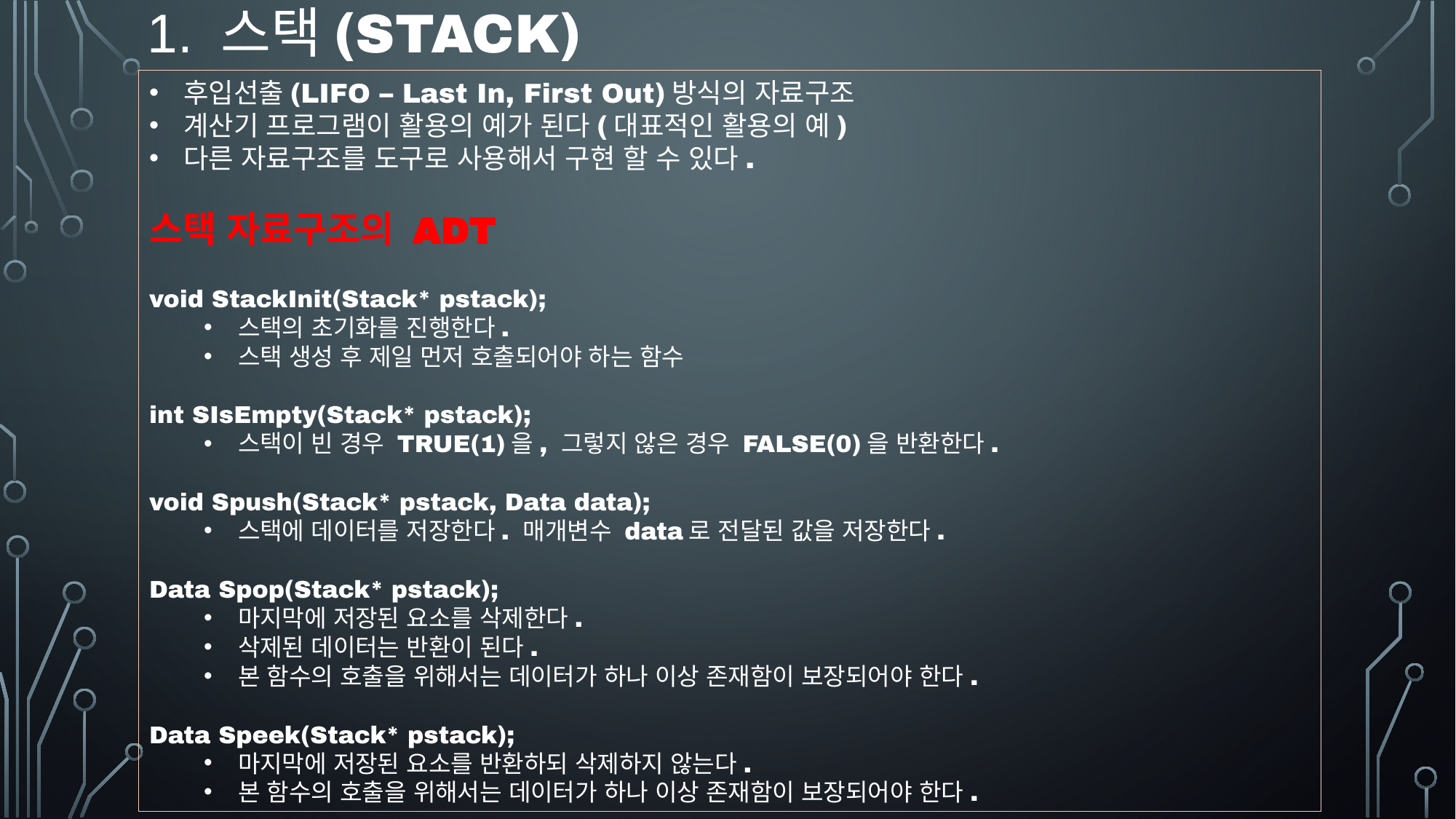

# 1. 스택(Stack)
후입선출(LIFO – Last In, First Out)방식의 자료구조
계산기 프로그램이 활용의 예가 된다(대표적인 활용의 예)
다른 자료구조를 도구로 사용해서 구현 할 수 있다.

스택 자료구조의 ADT

void StackInit(Stack* pstack);
스택의 초기화를 진행한다.
스택 생성 후 제일 먼저 호출되어야 하는 함수

int SIsEmpty(Stack* pstack);
스택이 빈 경우 TRUE(1)을, 그렇지 않은 경우 FALSE(0)을 반환한다.

void Spush(Stack* pstack, Data data);
스택에 데이터를 저장한다. 매개변수 data로 전달된 값을 저장한다.

Data Spop(Stack* pstack);
마지막에 저장된 요소를 삭제한다.
삭제된 데이터는 반환이 된다.
본 함수의 호출을 위해서는 데이터가 하나 이상 존재함이 보장되어야 한다.

Data Speek(Stack* pstack);
마지막에 저장된 요소를 반환하되 삭제하지 않는다.
본 함수의 호출을 위해서는 데이터가 하나 이상 존재함이 보장되어야 한다.